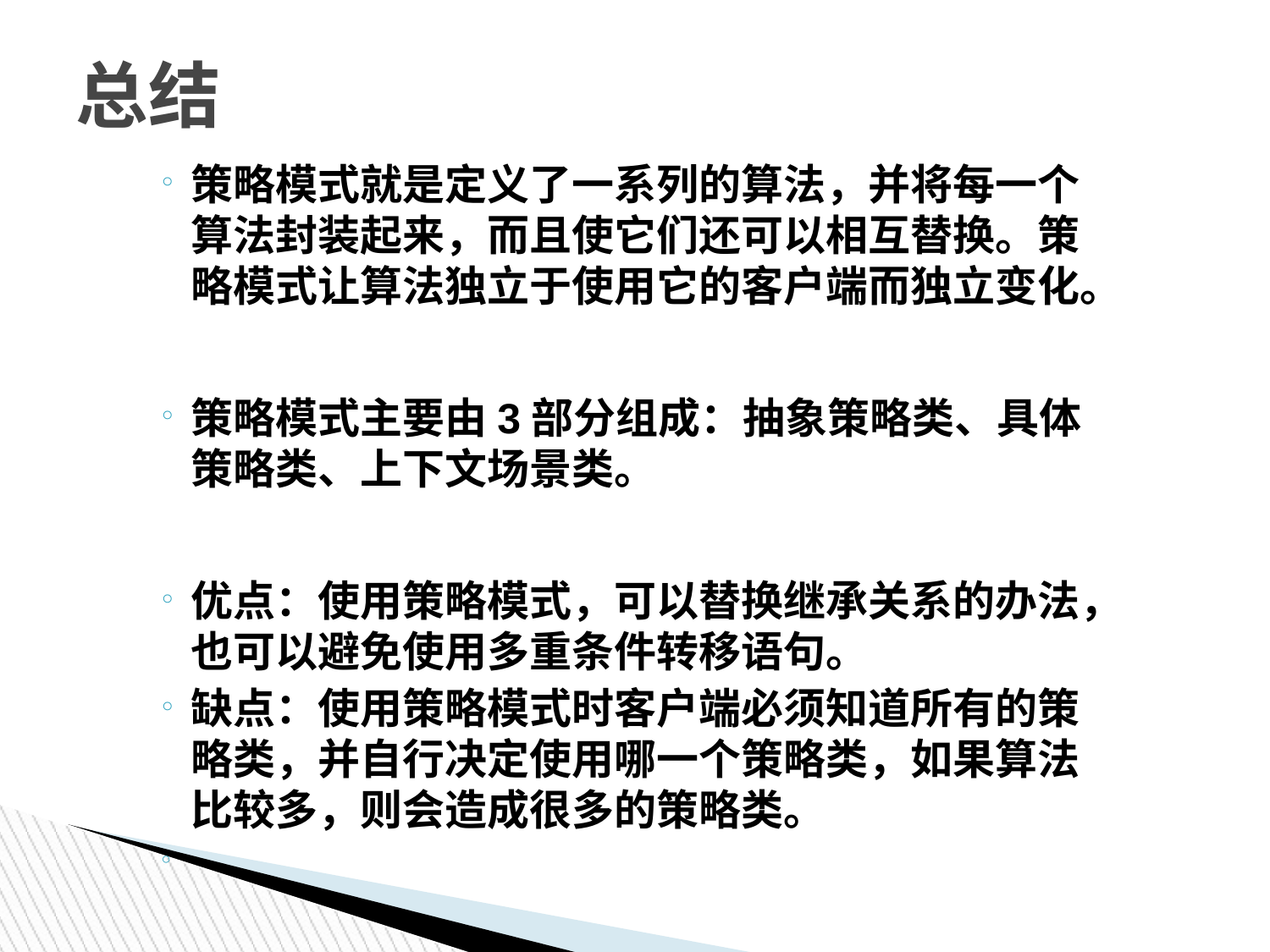

# 总结

策略模式就是定义了一系列的算法，并将每一个算法封装起来，而且使它们还可以相互替换。策略模式让算法独立于使用它的客户端而独立变化。

策略模式主要由3部分组成：抽象策略类、具体策略类、上下文场景类。

优点：使用策略模式，可以替换继承关系的办法，也可以避免使用多重条件转移语句。
缺点：使用策略模式时客户端必须知道所有的策略类，并自行决定使用哪一个策略类，如果算法比较多，则会造成很多的策略类。